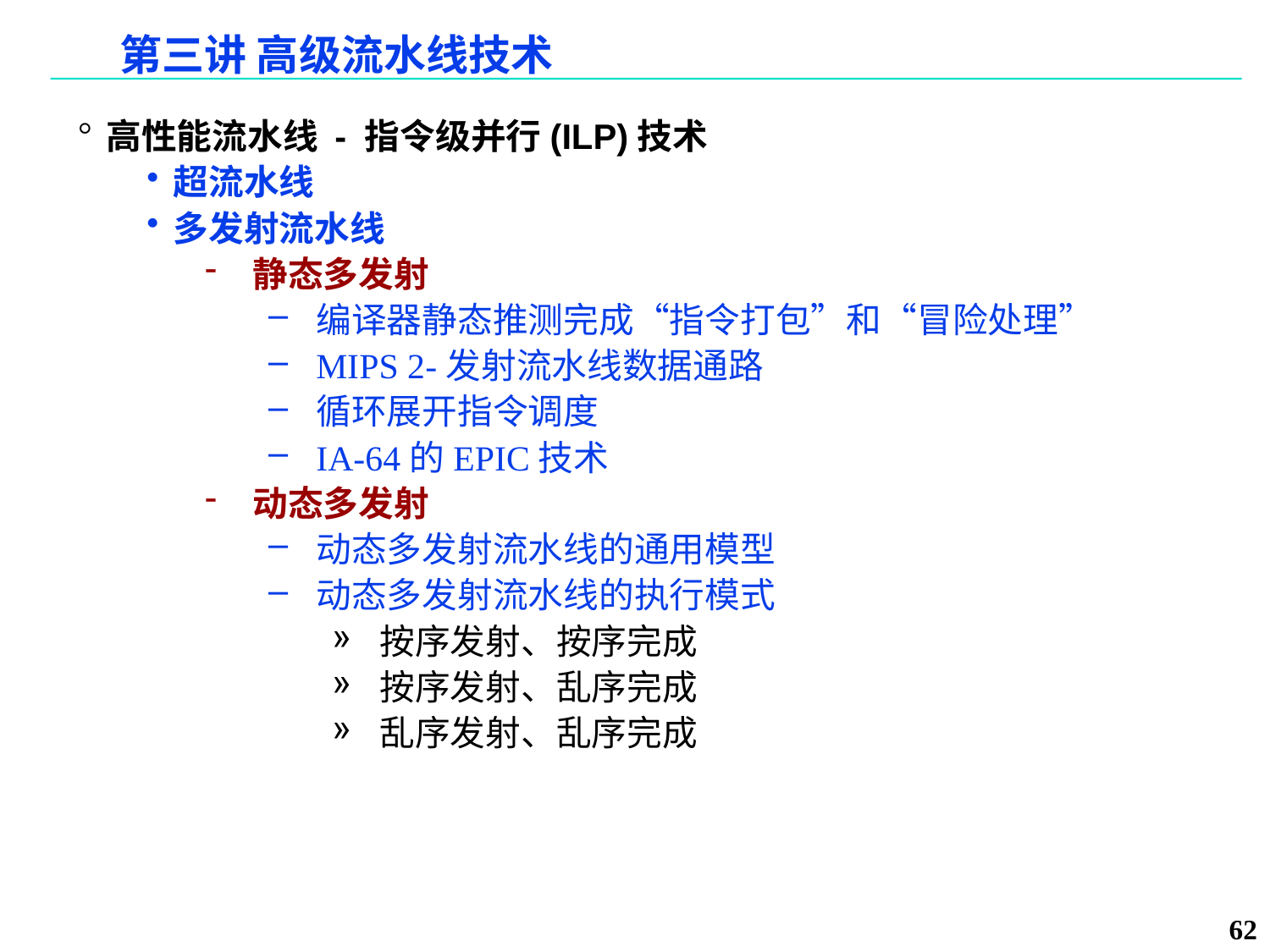

# 第三讲 高级流水线技术
高性能流水线 - 指令级并行(ILP)技术
超流水线
多发射流水线
静态多发射
编译器静态推测完成“指令打包”和“冒险处理”
MIPS 2-发射流水线数据通路
循环展开指令调度
IA-64的EPIC技术
动态多发射
动态多发射流水线的通用模型
动态多发射流水线的执行模式
按序发射、按序完成
按序发射、乱序完成
乱序发射、乱序完成